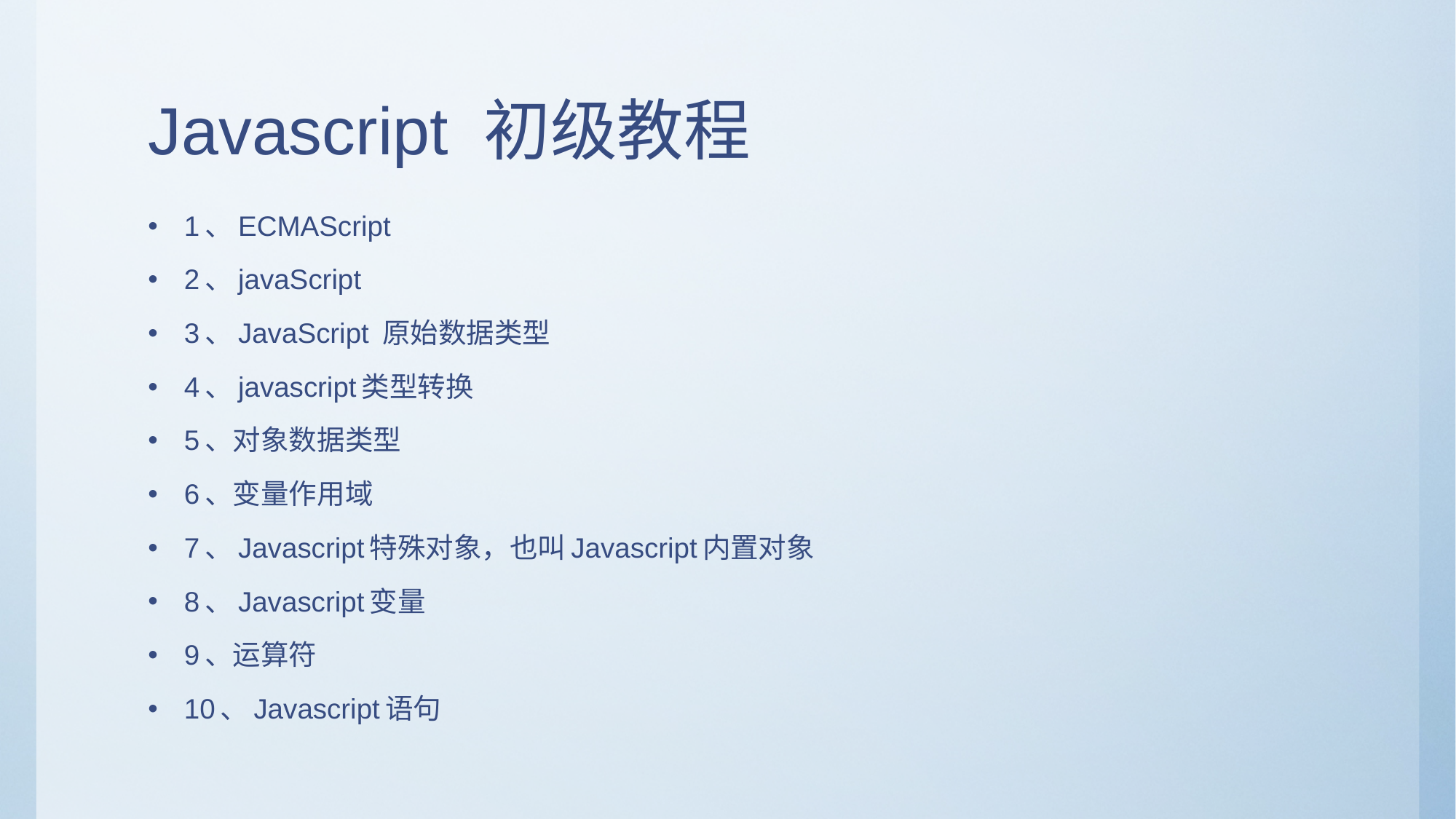

# Javascript 初级教程
1、ECMAScript
2、javaScript
3、JavaScript 原始数据类型
4、javascript类型转换
5、对象数据类型
6、变量作用域
7、Javascript特殊对象，也叫Javascript内置对象
8、Javascript变量
9、运算符
10、Javascript语句